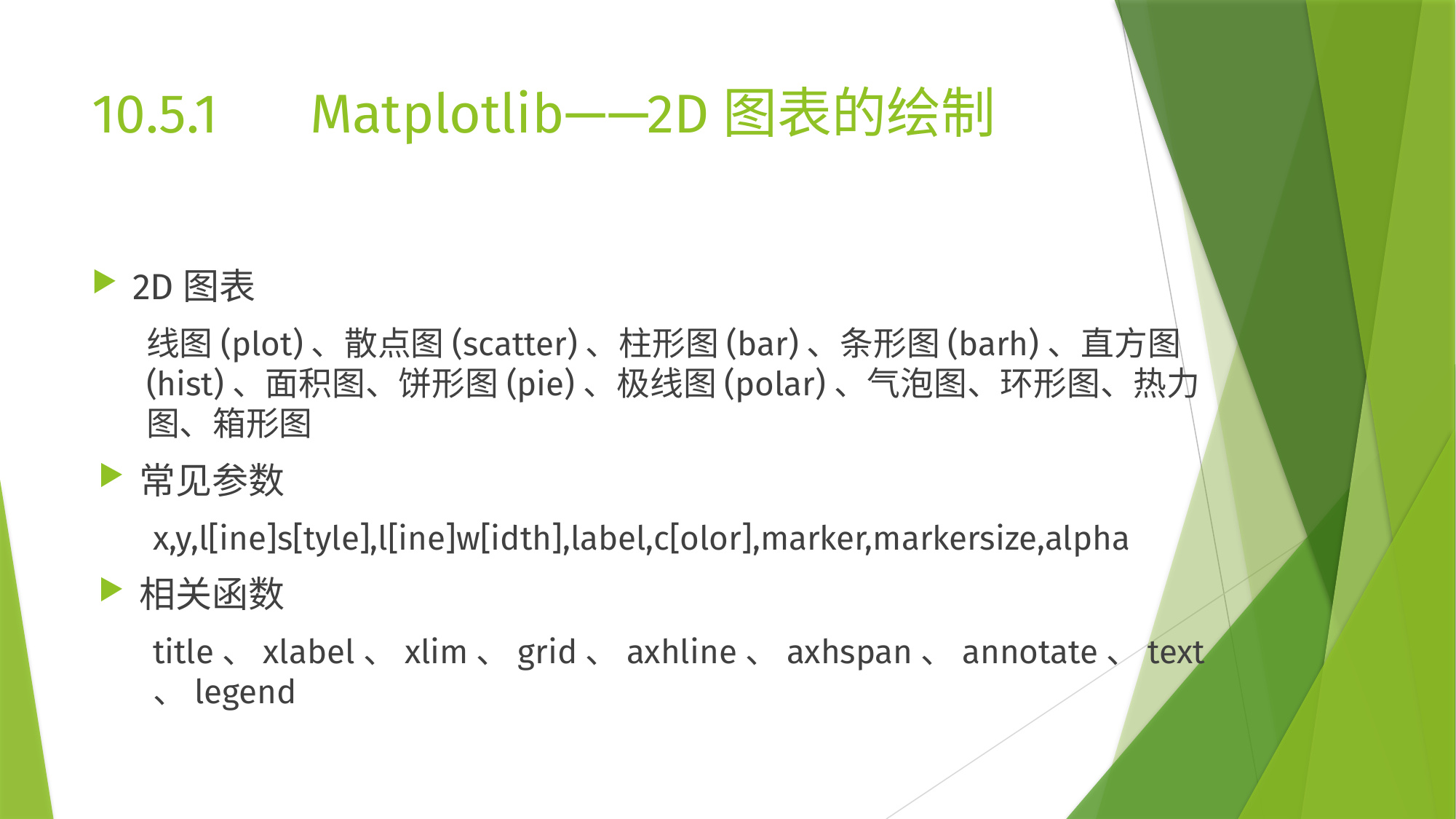

# 10.5.1	Matplotlib——2D图表的绘制
2D图表
线图(plot)、散点图(scatter)、柱形图(bar)、条形图(barh)、直方图(hist)、面积图、饼形图(pie)、极线图(polar)、气泡图、环形图、热力图、箱形图
常见参数
x,y,l[ine]s[tyle],l[ine]w[idth],label,c[olor],marker,markersize,alpha
相关函数
title、xlabel、xlim、grid、axhline、axhspan、annotate、text、legend